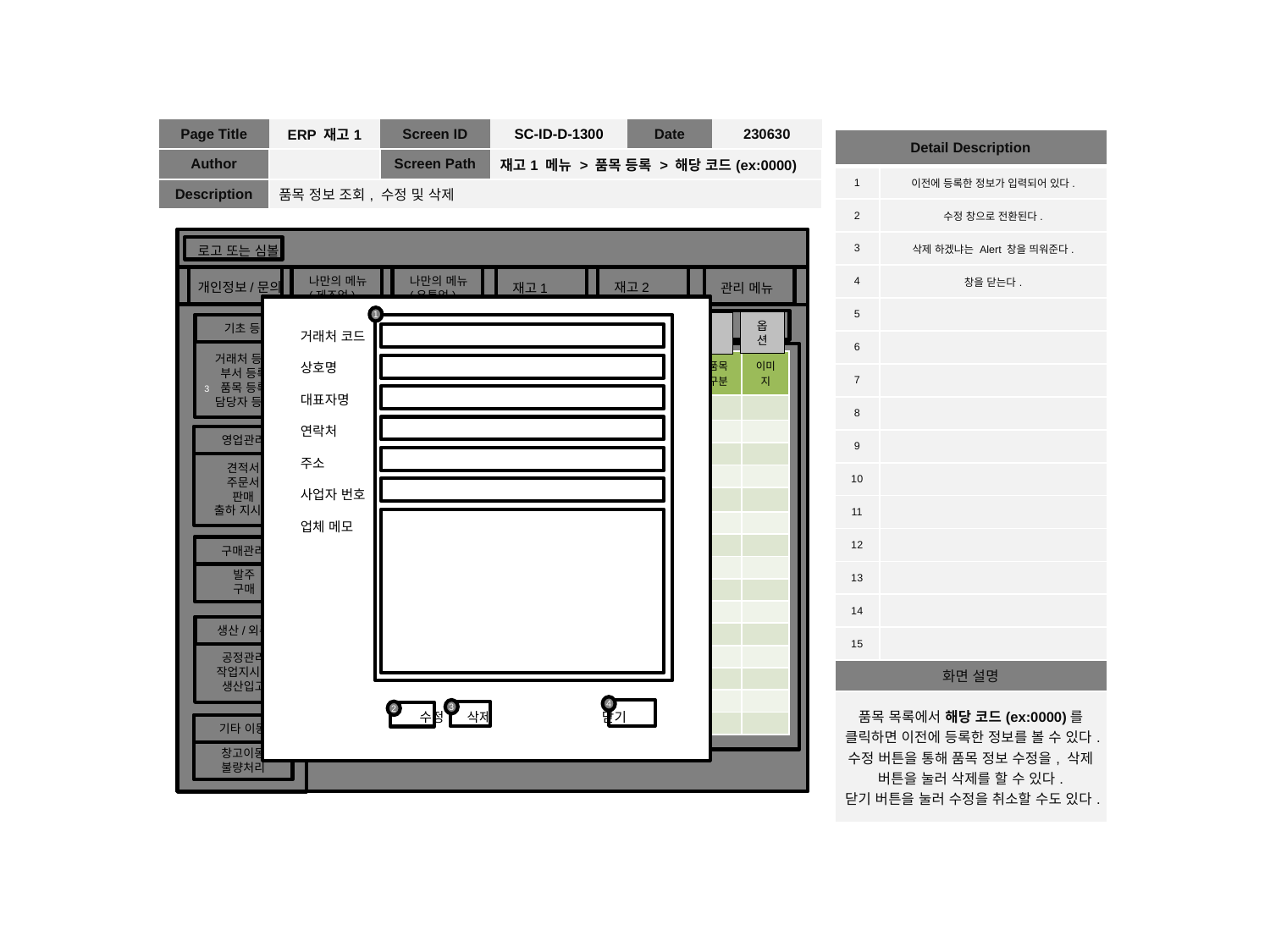

| Page Title | ERP 재고1 | Screen ID | SC-ID-D-1300 | Date | 230630 |
| --- | --- | --- | --- | --- | --- |
| Author |  | Screen Path | 재고1 메뉴 > 품목 등록 > 해당 코드(ex:0000) |  |  |
| Description | 품목 정보 조회, 수정 및 삭제 |  |  |  |  |
| Detail Description |  |
| --- | --- |
| 1 | 이전에 등록한 정보가 입력되어 있다. |
| 2 | 수정 창으로 전환된다. |
| 3 | 삭제 하겠냐는 Alert 창을 띄워준다. |
| 4 | 창을 닫는다. |
| 5 |  |
| 6 |  |
| 7 |  |
| 8 |  |
| 9 |  |
| 10 |  |
| 11 |  |
| 12 |  |
| 13 |  |
| 14 |  |
| 15 |  |
| 화면 설명 |  |
| 품목 목록에서 해당 코드(ex:0000)를 클릭하면 이전에 등록한 정보를 볼 수 있다. 수정 버튼을 통해 품목 정보 수정을, 삭제 버튼을 눌러 삭제를 할 수 있다. 닫기 버튼을 눌러 수정을 취소할 수도 있다. |  |

로고 또는 심볼

나만의 메뉴(제조업)
나만의 메뉴(유통업)
재고2 메뉴
개인정보/문의
재고1 메뉴
관리 메뉴

1

옵션

검색
품목등록 리스트
거래처 리스트
거래처 리스트

기초 등록
품목 코드

품목명

바코드

입고단가

출고단가

품목구분

품목 메모
거래처 코드

상호명

대표자명

연락처

주소

사업자 번호

업체 메모

거래처 등록
부서 등록
품목 등록
담당자 등록
|  | 품목코드 | 품목명 | 그룹명 | 규격명 | 바코드 | 입고단가 | 출고단가 | 품목구분 | 이미지 |
| --- | --- | --- | --- | --- | --- | --- | --- | --- | --- |
|  |  |  |  |  |  |  |  |  |  |
|  |  |  |  |  |  |  |  |  |  |
|  |  |  |  |  |  |  |  |  |  |
|  |  |  |  |  |  |  |  |  |  |
|  |  |  |  |  |  |  |  |  |  |
|  |  |  |  |  |  |  |  |  |  |
|  |  |  |  |  |  |  |  |  |  |
|  |  |  |  |  |  |  |  |  |  |
|  |  |  |  |  |  |  |  |  |  |
|  |  |  |  |  |  |  |  |  |  |
|  |  |  |  |  |  |  |  |  |  |
|  |  |  |  |  |  |  |  |  |  |
|  |  |  |  |  |  |  |  |  |  |
|  |  |  |  |  |  |  |  |  |  |
|  |  |  |  |  |  |  |  |  |  |

3

영업관리

견적서
주문서
판매
출하 지시서

구매관리
발주
구매

생산/외주
공정관리
작업지시서
생산입고
3
3
2
1
1
3
4
3

2

                   수정      삭제                             닫기
                   수정      삭제                             닫기

기타 이동
창고이동
불량처리